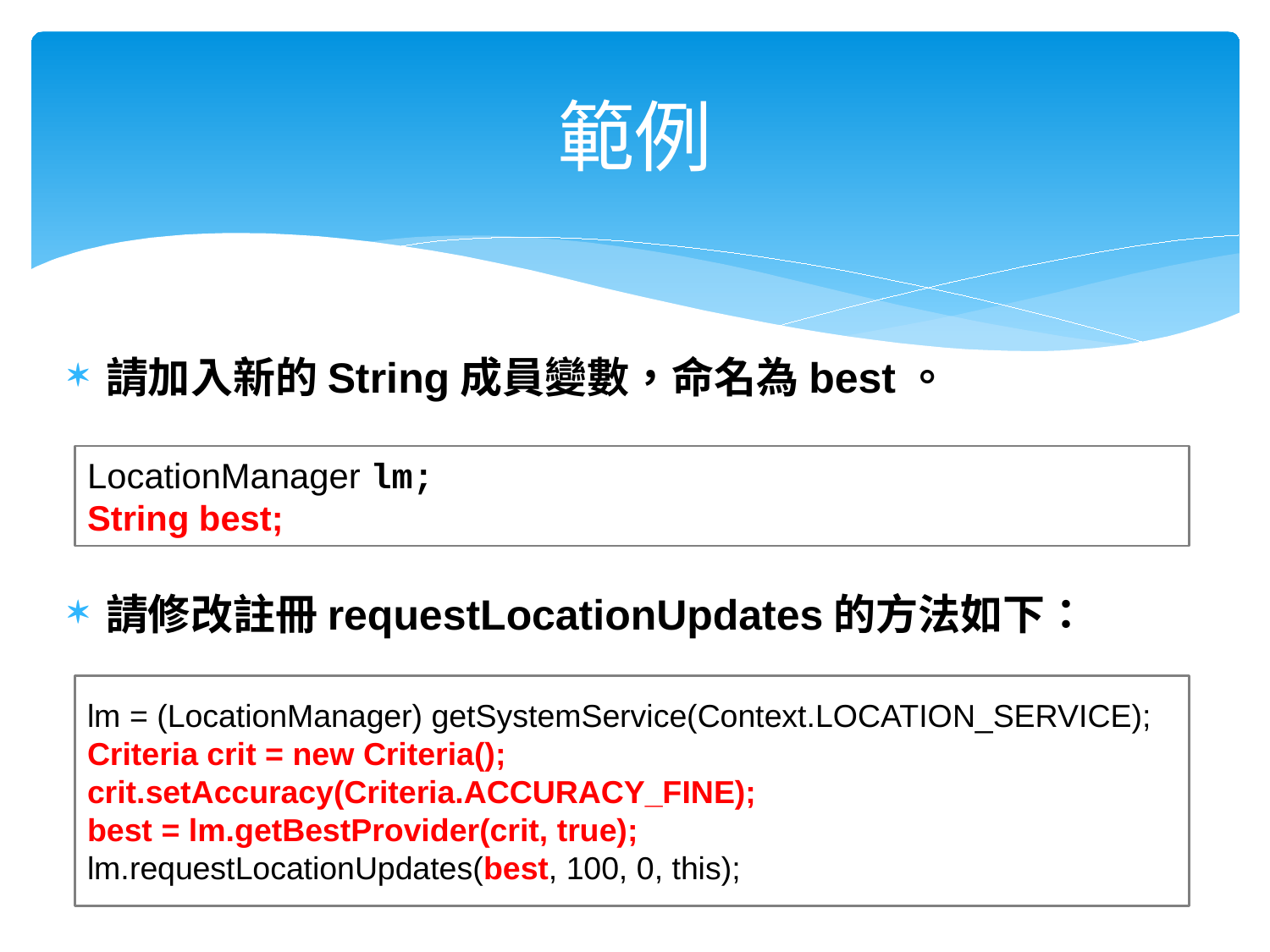

# 範例
請加入新的String成員變數，命名為best。

請修改註冊requestLocationUpdates的方法如下：
LocationManager lm;
String best;
lm = (LocationManager) getSystemService(Context.LOCATION_SERVICE);
Criteria crit = new Criteria();
crit.setAccuracy(Criteria.ACCURACY_FINE);
best = lm.getBestProvider(crit, true);
lm.requestLocationUpdates(best, 100, 0, this);